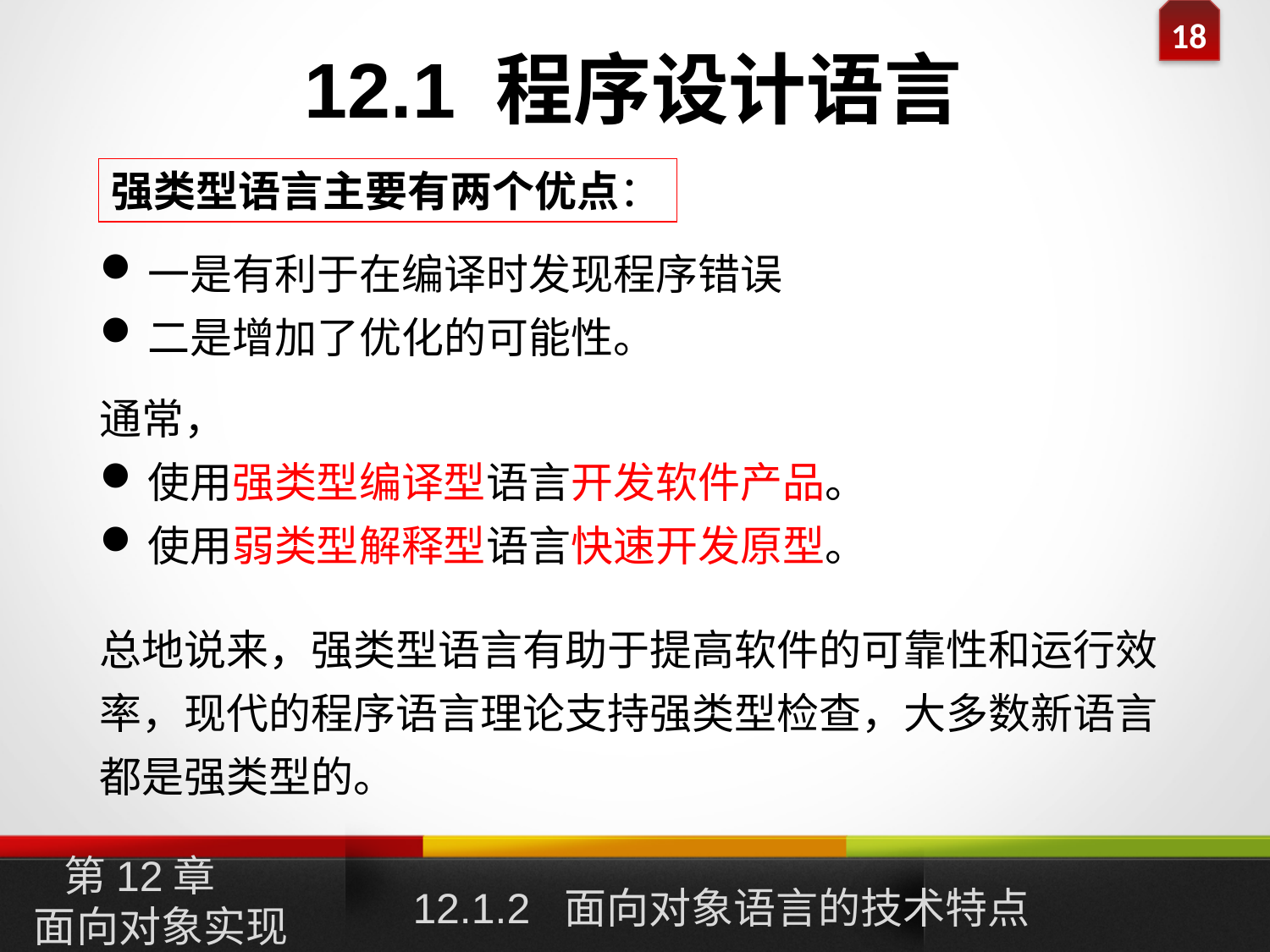

12.1 程序设计语言
强类型语言主要有两个优点：
一是有利于在编译时发现程序错误
二是增加了优化的可能性。
通常，
使用强类型编译型语言开发软件产品。
使用弱类型解释型语言快速开发原型。
总地说来，强类型语言有助于提高软件的可靠性和运行效率，现代的程序语言理论支持强类型检查，大多数新语言都是强类型的。
12.1.2  面向对象语言的技术特点